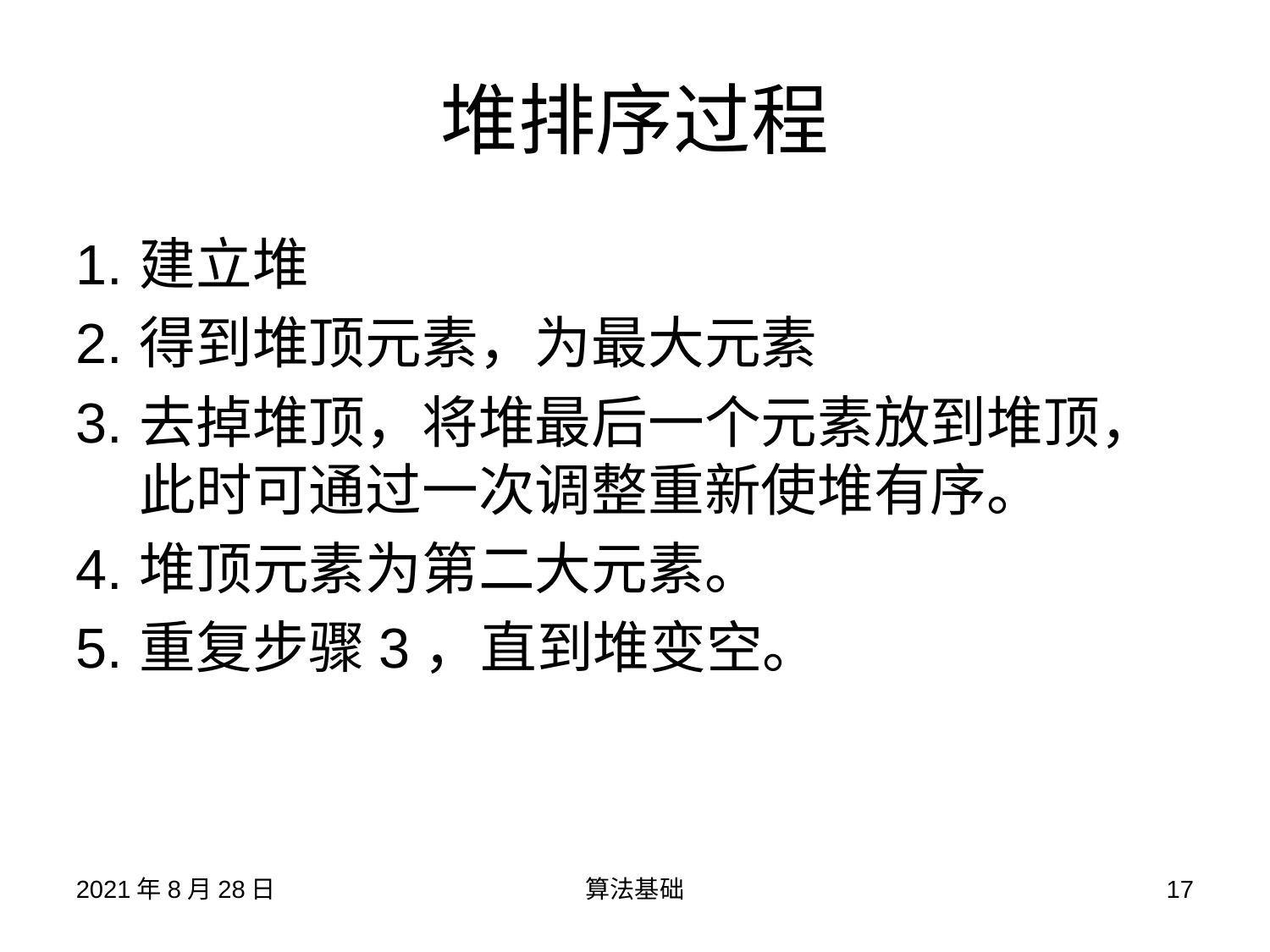

# 堆排序过程
建立堆
得到堆顶元素，为最大元素
去掉堆顶，将堆最后一个元素放到堆顶，此时可通过一次调整重新使堆有序。
堆顶元素为第二大元素。
重复步骤3，直到堆变空。

2021年8月28日
算法基础
17